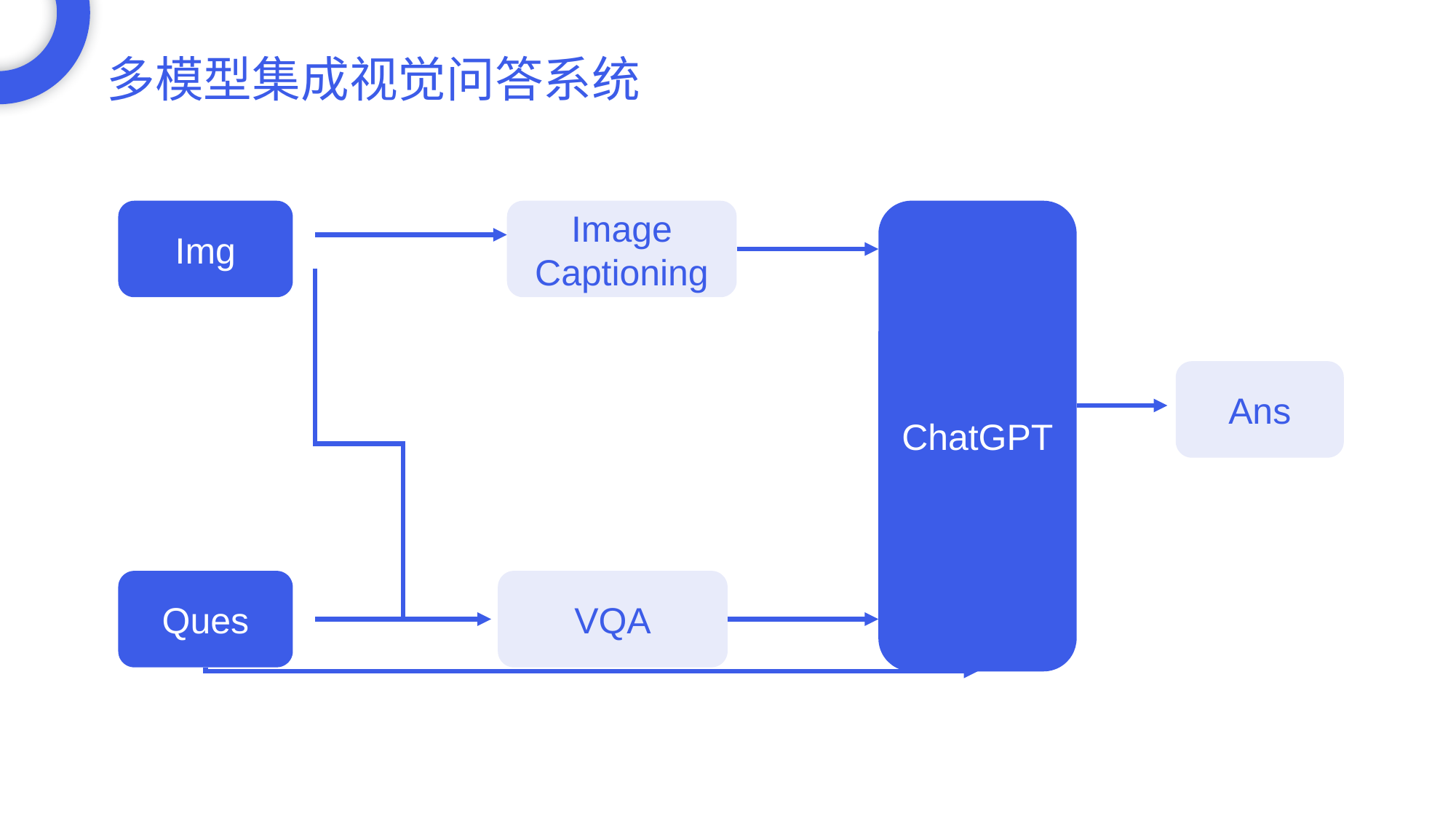

多模型集成视觉问答系统
Img
Image
Captioning
ChatGPT
Ans
Ques
VQA